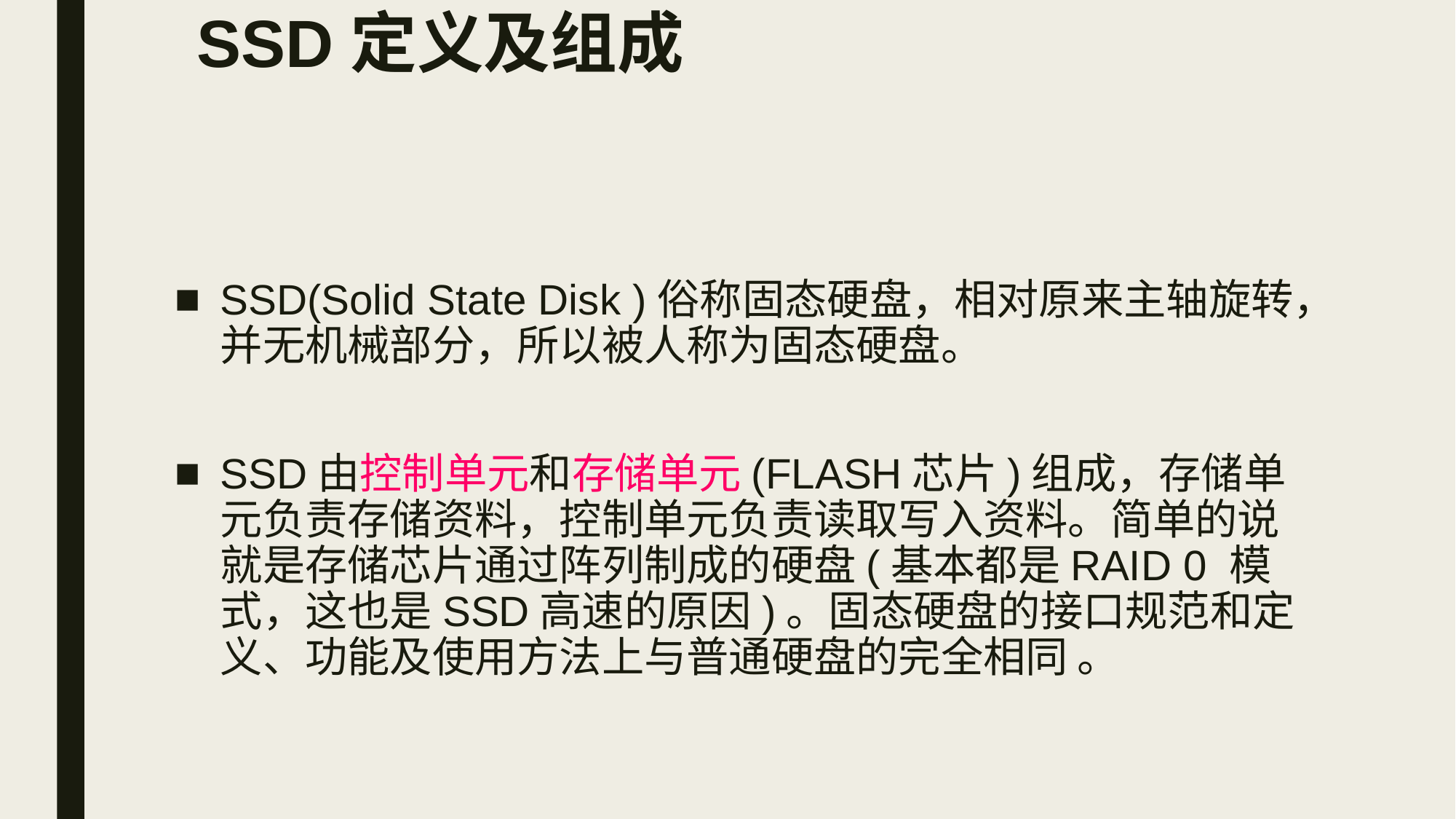

# SSD定义及组成
SSD(Solid State Disk )俗称固态硬盘，相对原来主轴旋转，并无机械部分，所以被人称为固态硬盘。

SSD由控制单元和存储单元(FLASH芯片)组成，存储单元负责存储资料，控制单元负责读取写入资料。简单的说就是存储芯片通过阵列制成的硬盘(基本都是RAID 0 模式，这也是SSD高速的原因)。固态硬盘的接口规范和定义、功能及使用方法上与普通硬盘的完全相同 。